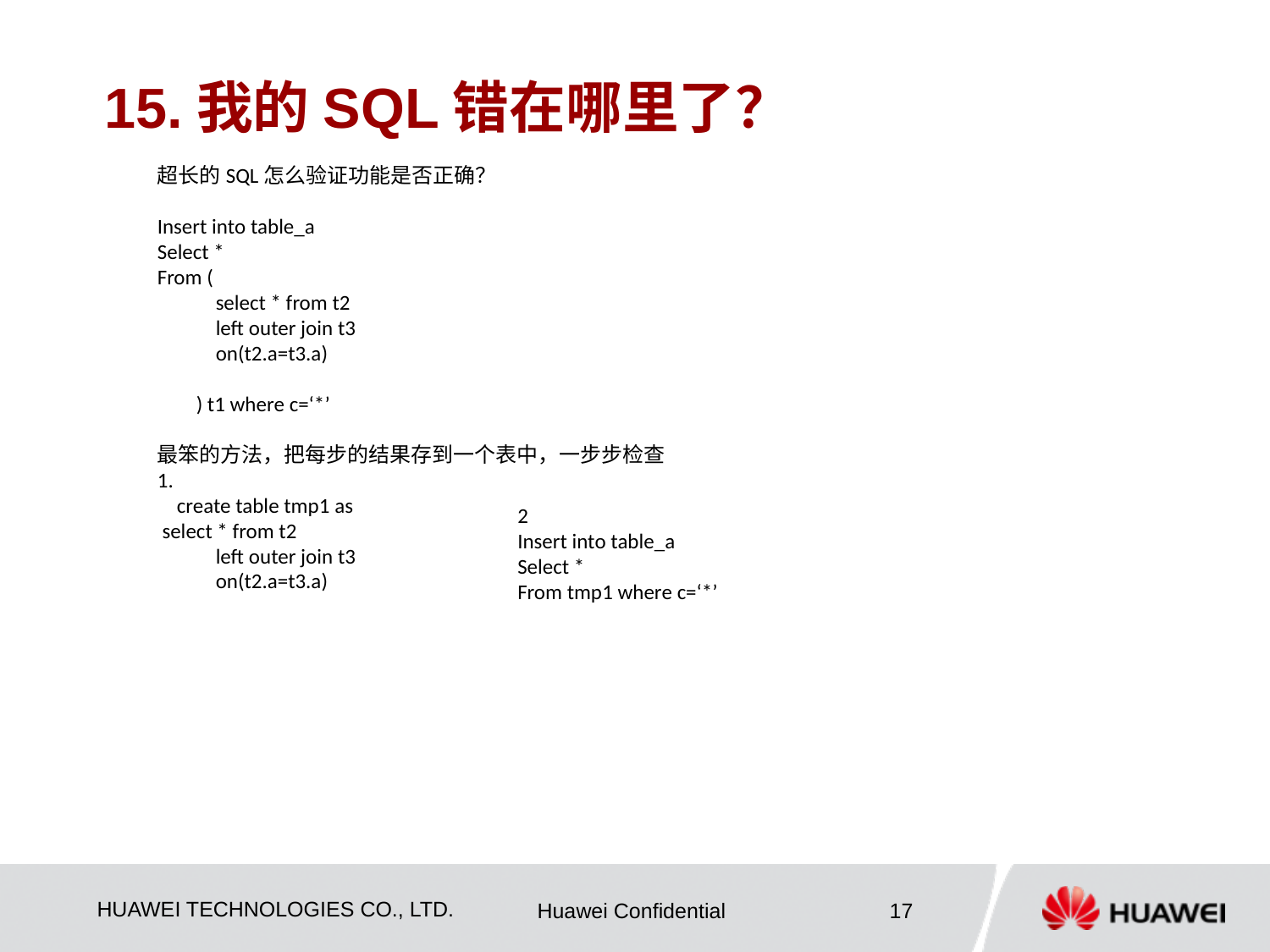

# 15.我的SQL错在哪里了？
超长的SQL怎么验证功能是否正确？

Insert into table_a
Select *
From (
            select * from t2
            left outer join t3
            on(t2.a=t3.a)

        ) t1 where c=‘*’

最笨的方法，把每步的结果存到一个表中，一步步检查
1.
    create table tmp1 as
 select * from t2
            left outer join t3
            on(t2.a=t3.a)

2
Insert into table_a
Select *
From tmp1 where c=‘*’